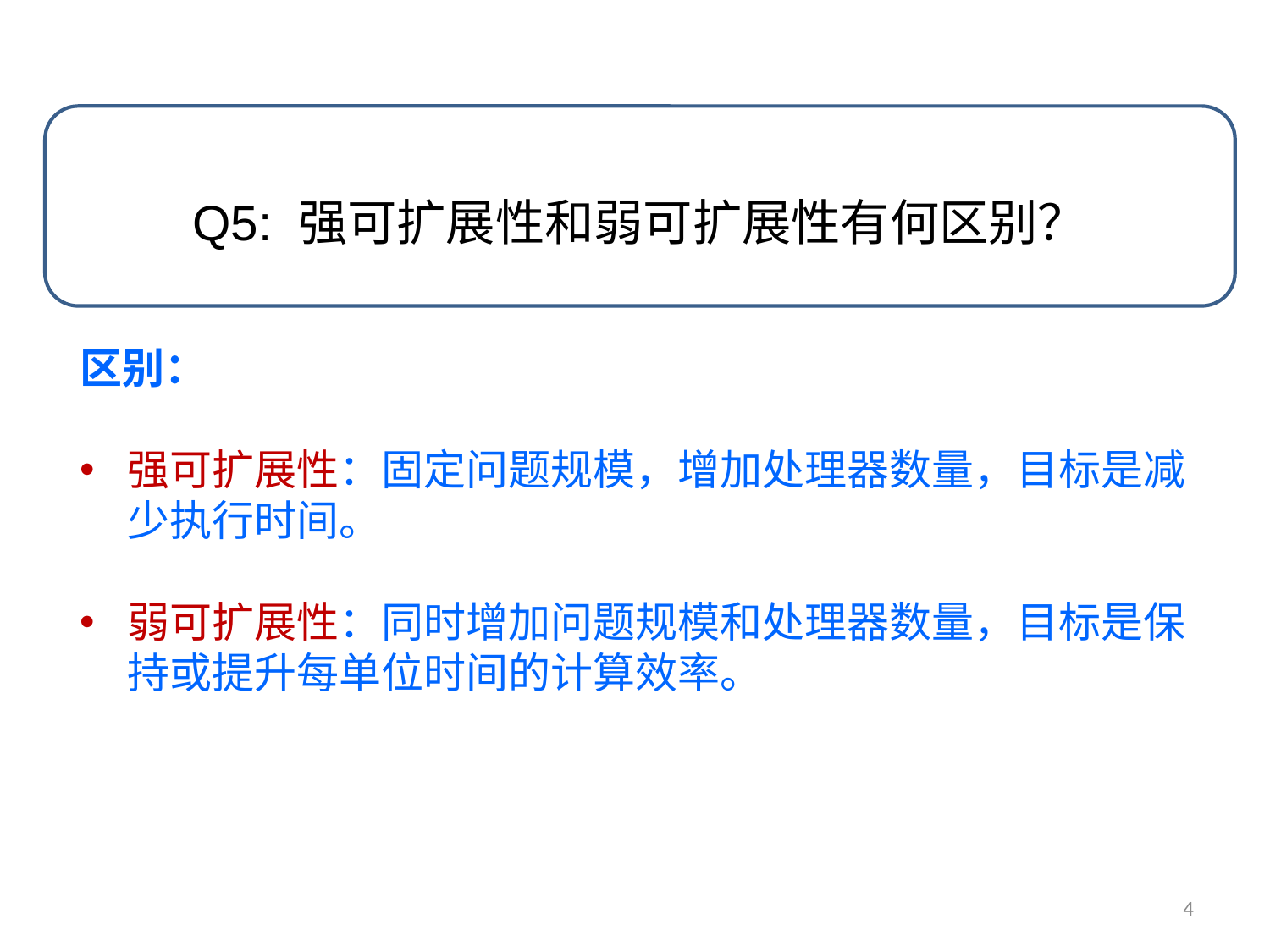

Q5: 强可扩展性和弱可扩展性有何区别？
区别：

强可扩展性：固定问题规模，增加处理器数量，目标是减少执行时间。

弱可扩展性：同时增加问题规模和处理器数量，目标是保持或提升每单位时间的计算效率。
4